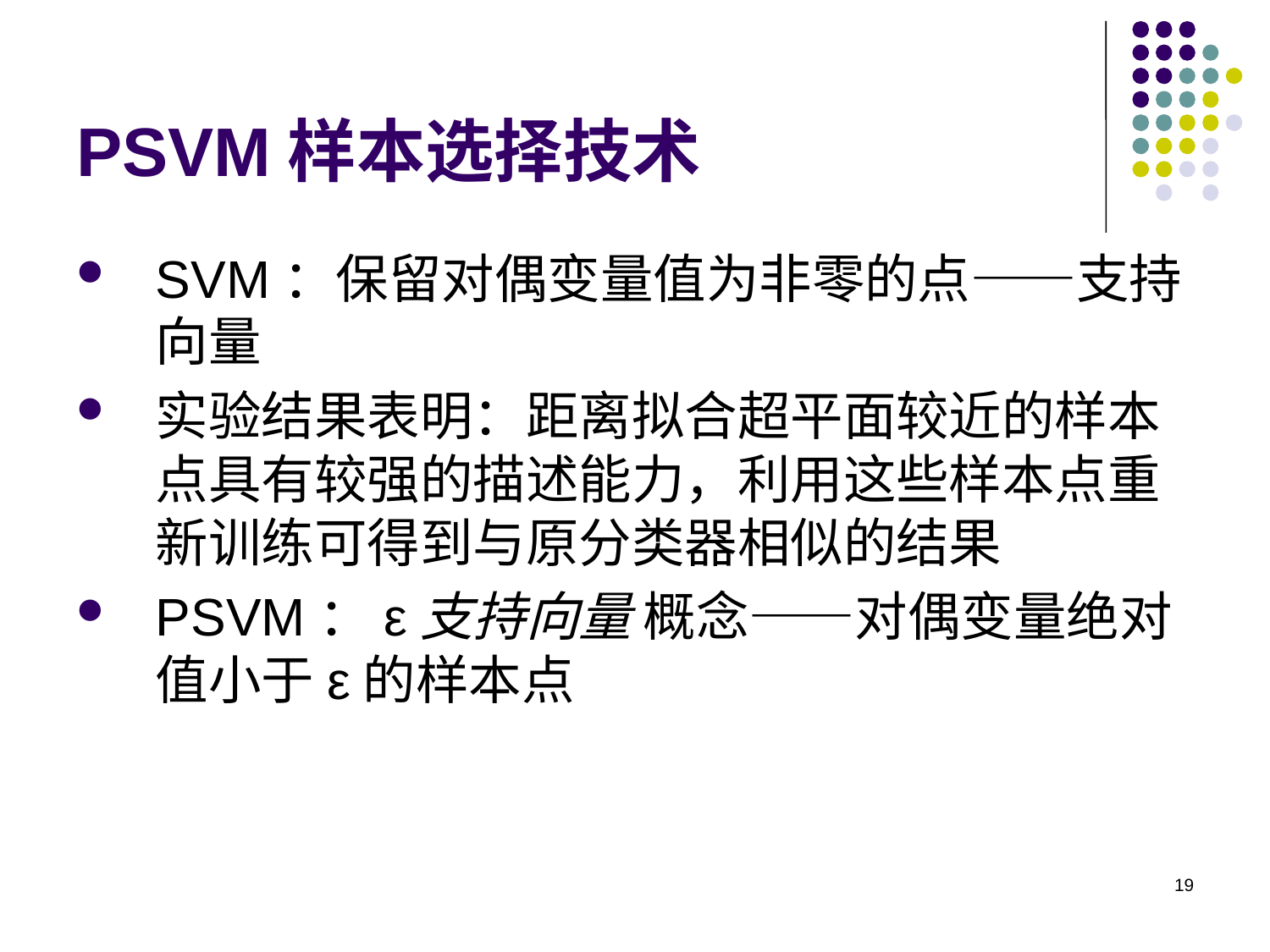

# PSVM样本选择技术
SVM：保留对偶变量值为非零的点——支持向量
实验结果表明：距离拟合超平面较近的样本点具有较强的描述能力，利用这些样本点重新训练可得到与原分类器相似的结果
PSVM：ε支持向量 概念——对偶变量绝对值小于ε的样本点

19